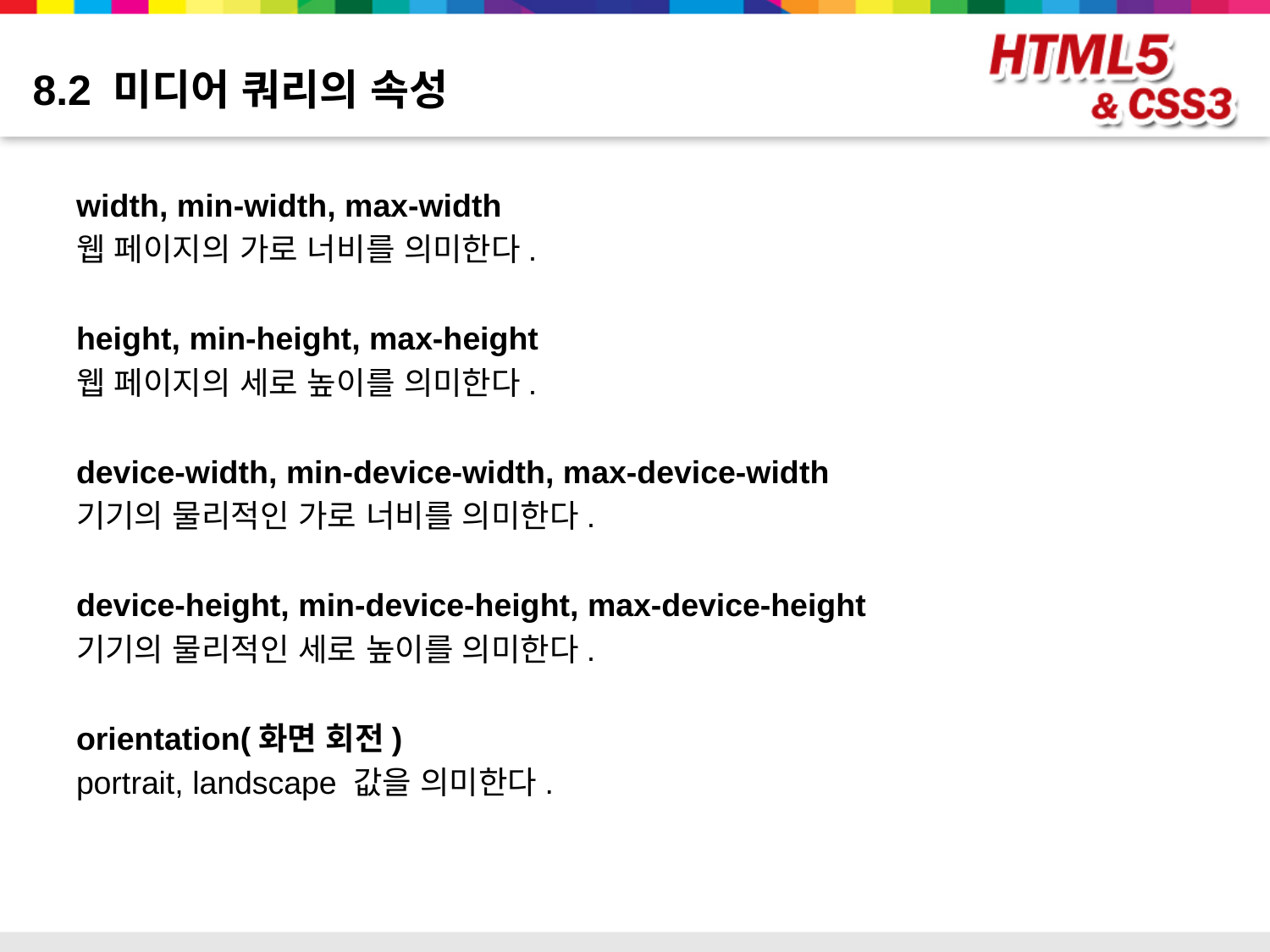

# 8.2 미디어 쿼리의 속성
width, min-width, max-width
웹 페이지의 가로 너비를 의미한다.

height, min-height, max-height
웹 페이지의 세로 높이를 의미한다.

device-width, min-device-width, max-device-width
기기의 물리적인 가로 너비를 의미한다.

device-height, min-device-height, max-device-height
기기의 물리적인 세로 높이를 의미한다.

orientation(화면 회전)
portrait, landscape 값을 의미한다.